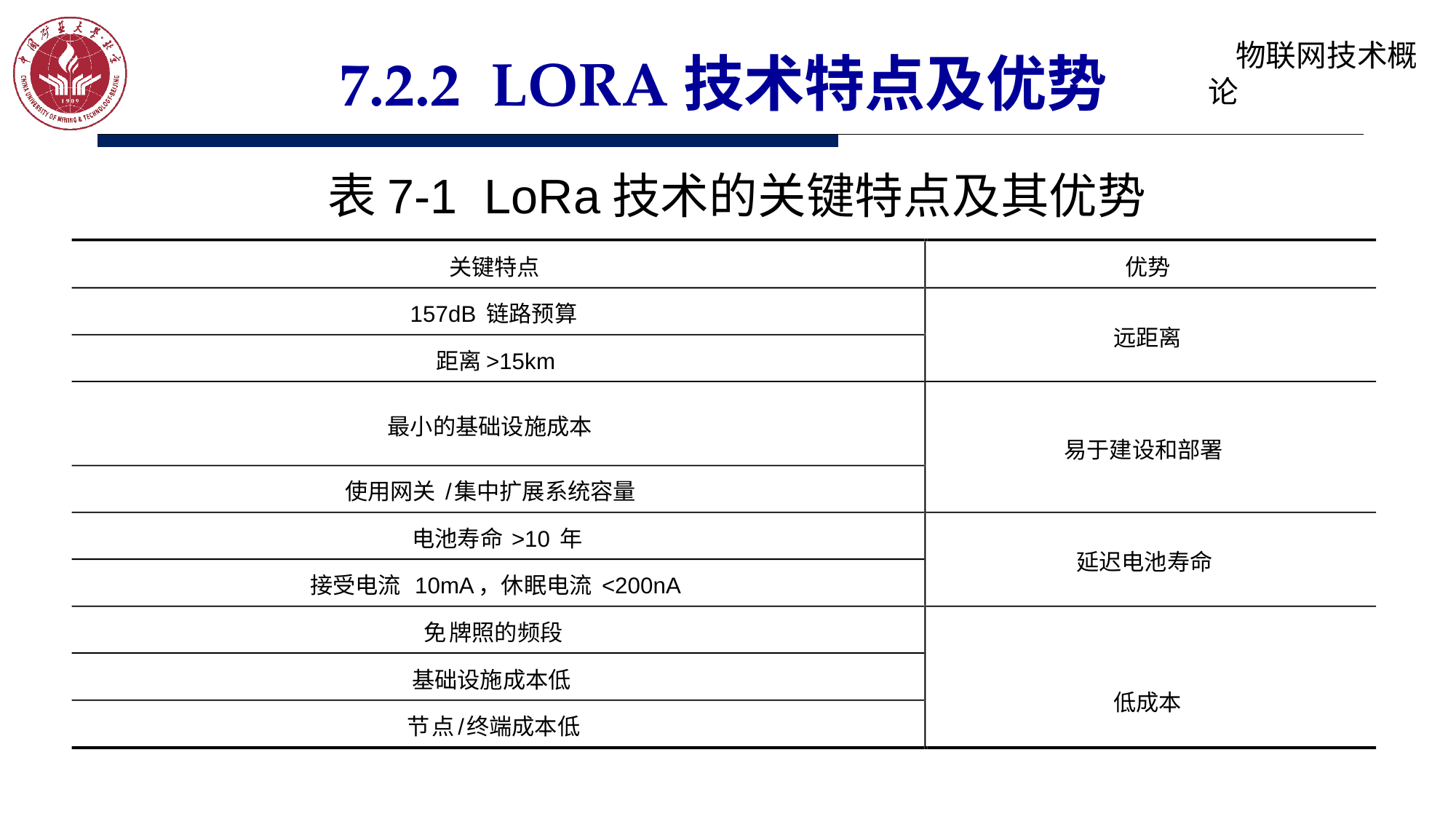

# 7.2.2  lora技术特点及优势
表7-1  LoRa技术的关键特点及其优势

关键特点

优势

157dB
链路预算

远距离

距离
>15km

最小的基础设施成本

易于建设和部署

使用网关
/
集中扩展系统容量

电池寿命
>10
年

延迟电池寿命

接受电流
10mA
，休眠电流
<200nA

免
牌照的频段

基础设施成本低

低成本

节
点
/
终端成本低